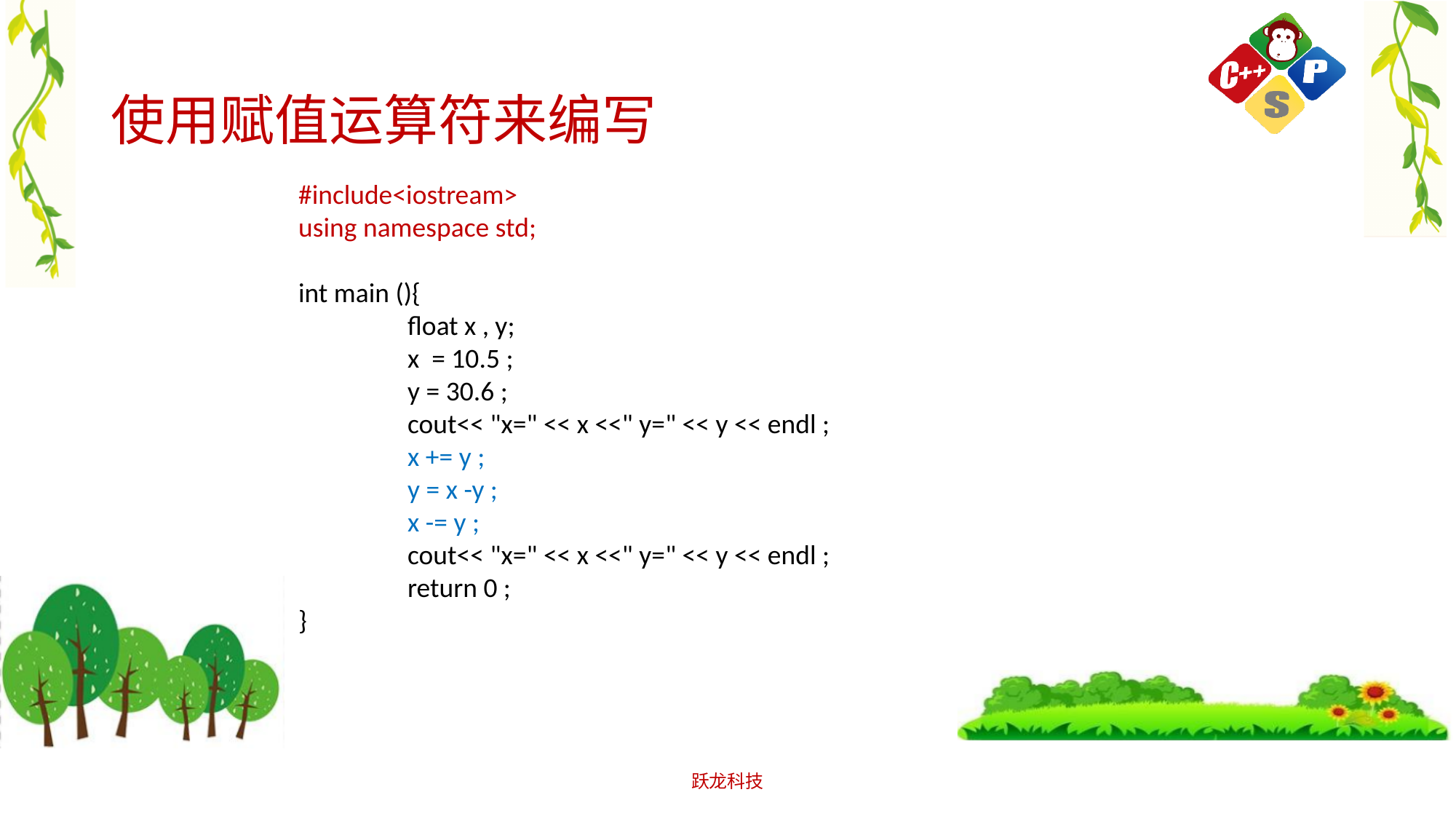

# 使用赋值运算符来编写
#include<iostream>
using namespace std;

int main (){
	float x , y;
	x  = 10.5 ;
	y = 30.6 ;
	cout<< "x=" << x <<" y=" << y << endl ;
	x += y ;
	y = x -y ;
	x -= y ;
	cout<< "x=" << x <<" y=" << y << endl ;
	return 0 ;
}
跃龙科技